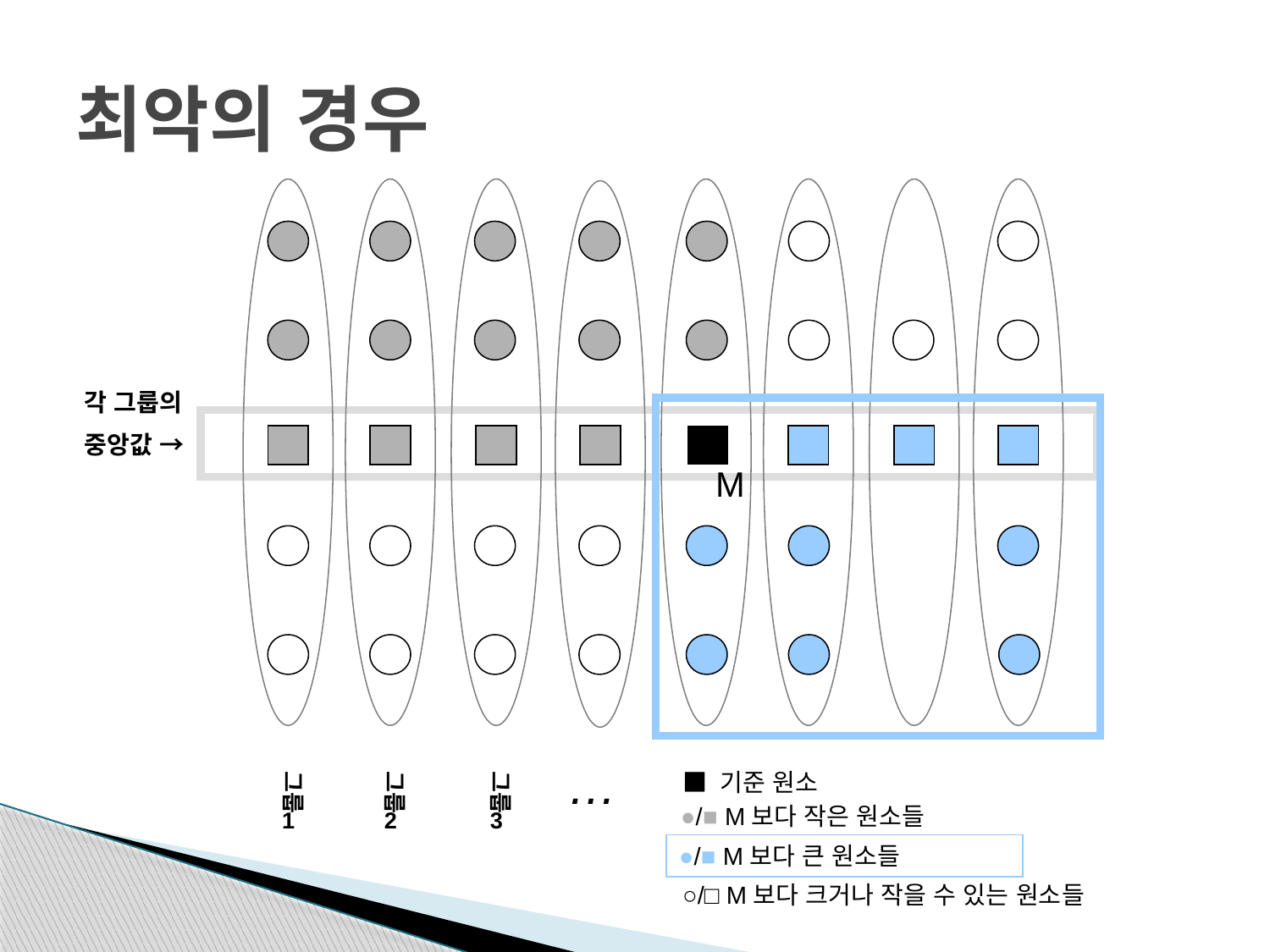

# 최악의 경우

각 그룹의
중앙값 →

M

…
그룹
1
그룹
2
그룹
3
■ 기준 원소
●/■ M보다 작은 원소들
●/■ M보다 큰 원소들
○/□ M보다 크거나 작을 수 있는 원소들